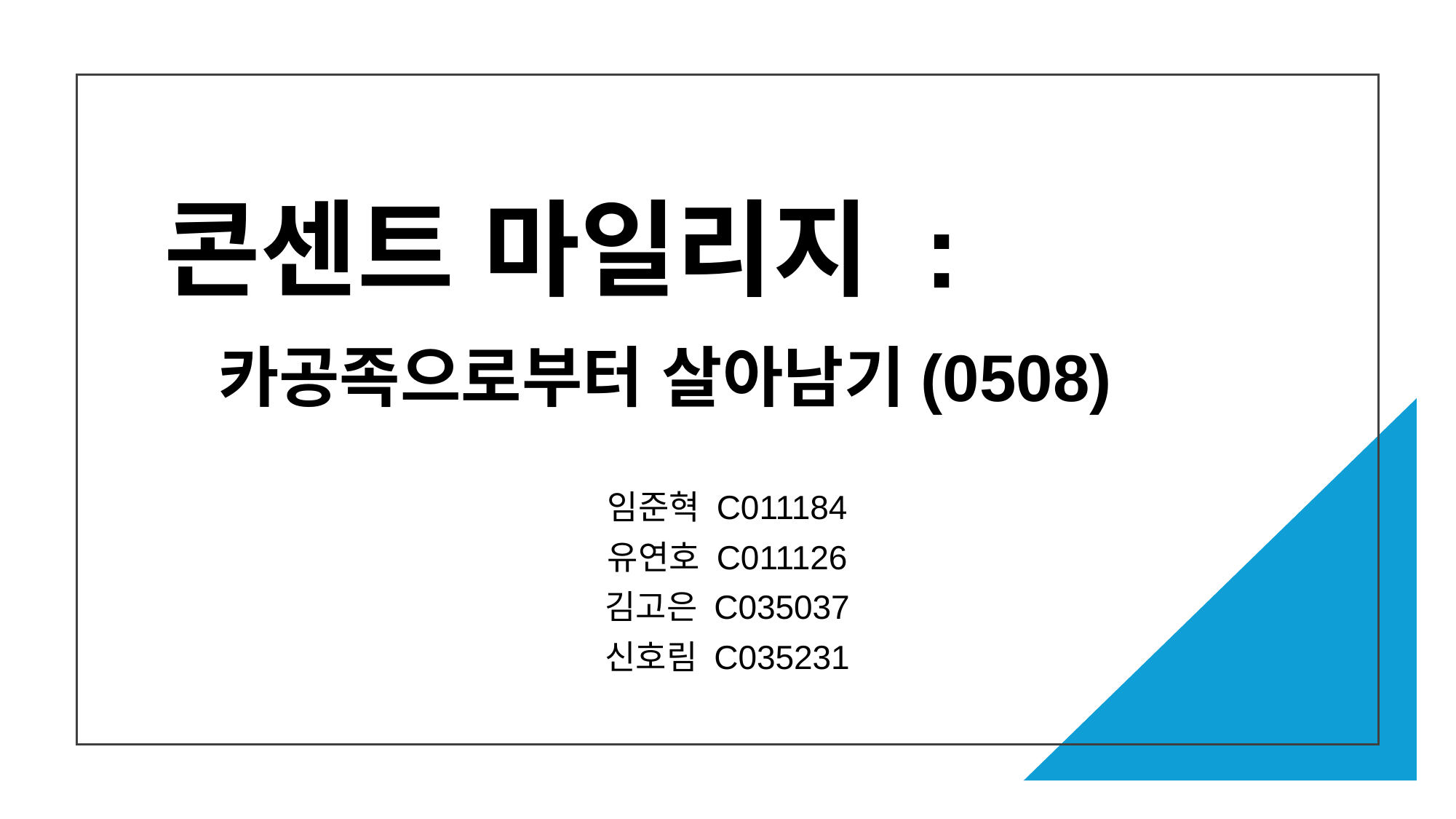

# 콘센트 마일리지 : 카공족으로부터 살아남기(0508)

임준혁 C011184
유연호 C011126
김고은 C035037
신호림 C035231